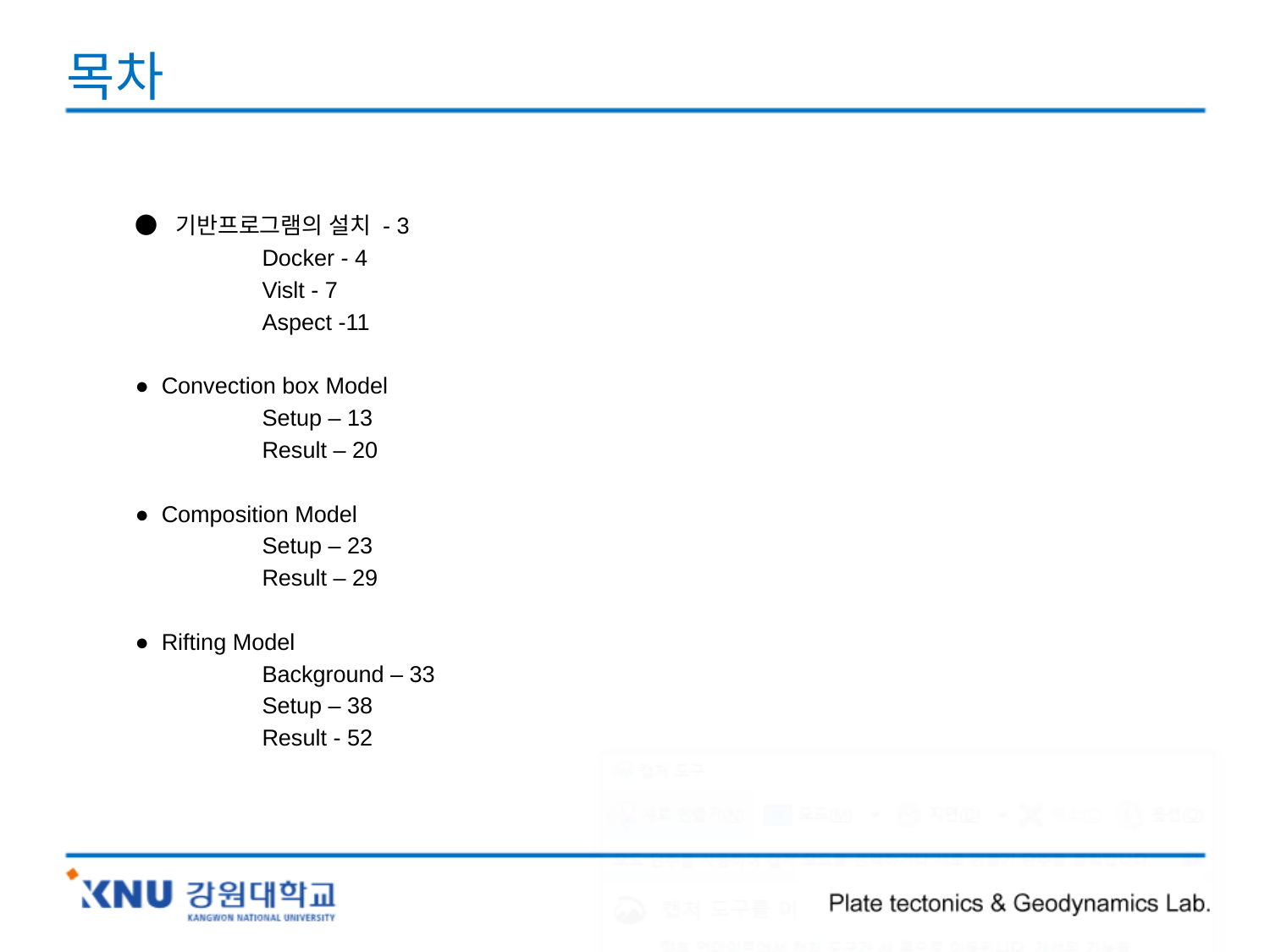

# 목차
●  기반프로그램의 설치 - 3
	Docker - 4
 	Vislt - 7
	Aspect -11

●  Convection box Model
	Setup – 13
	Result – 20

●  Composition Model
	Setup – 23
	Result – 29

●  Rifting Model
	Background – 33
	Setup – 38
	Result - 52